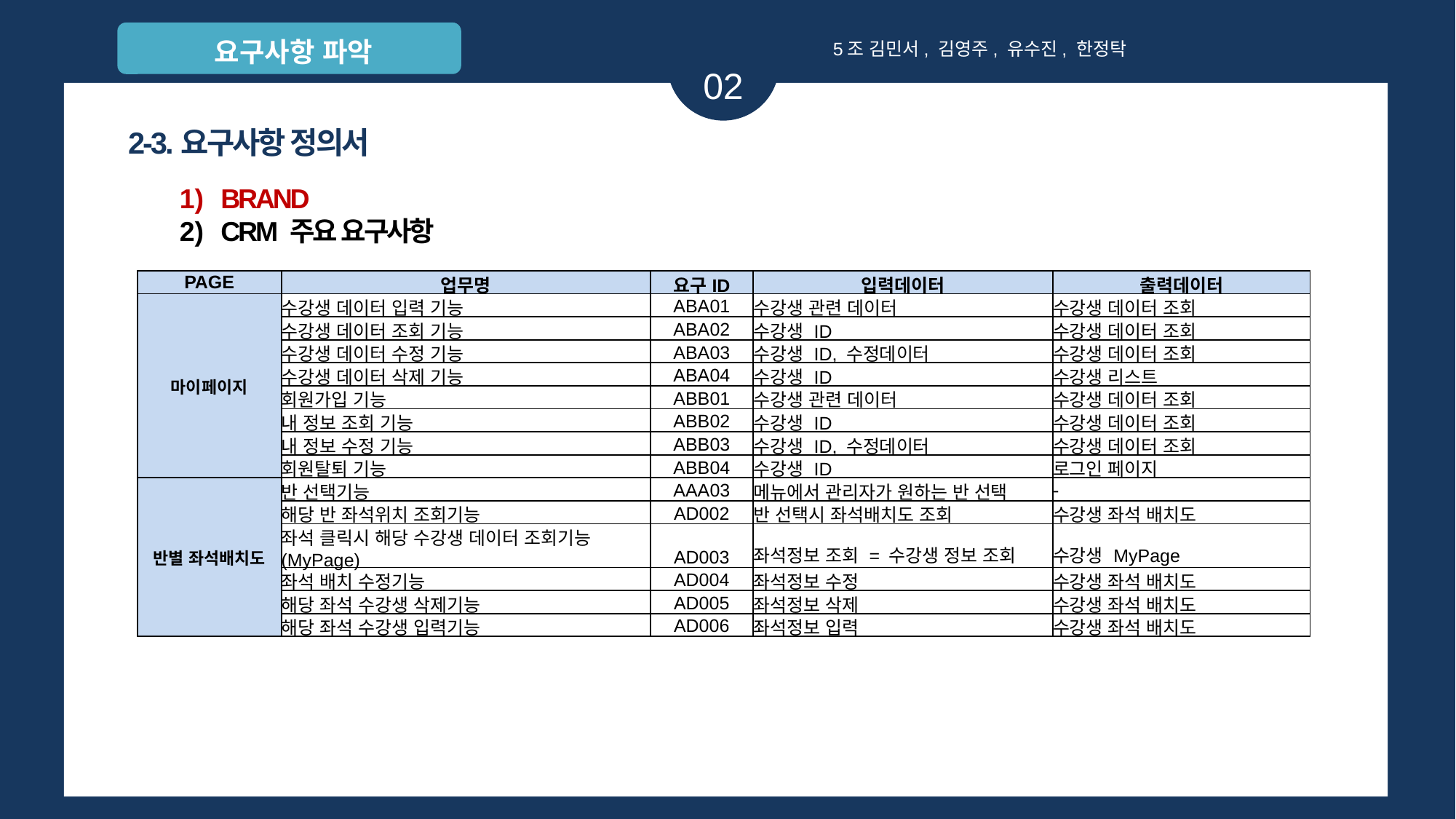

요구사항 파악
분석
5조 김민서, 김영주, 유수진, 한정탁
02

2-3.요구사항 정의서
“민희블로그”는 심플한 피피티를 얻을 수 있는 좋은 블로그 이다.
BRAND
CRM 주요 요구사항

소제목
내용을 입력하세요
| PAGE | 업무명 | 요구ID | 입력데이터 | 출력데이터 |
| --- | --- | --- | --- | --- |
| 마이페이지 | 수강생 데이터 입력 기능 | ABA01 | 수강생 관련 데이터 | 수강생 데이터 조회 |
|  | 수강생 데이터 조회 기능 | ABA02 | 수강생 ID | 수강생 데이터 조회 |
|  | 수강생 데이터 수정 기능 | ABA03 | 수강생 ID, 수정데이터 | 수강생 데이터 조회 |
|  | 수강생 데이터 삭제 기능 | ABA04 | 수강생 ID | 수강생 리스트 |
|  | 회원가입 기능 | ABB01 | 수강생 관련 데이터 | 수강생 데이터 조회 |
|  | 내 정보 조회 기능 | ABB02 | 수강생 ID | 수강생 데이터 조회 |
|  | 내 정보 수정 기능 | ABB03 | 수강생 ID, 수정데이터 | 수강생 데이터 조회 |
|  | 회원탈퇴 기능 | ABB04 | 수강생 ID | 로그인 페이지 |
| 반별 좌석배치도 | 반 선택기능 | AAA03 | 메뉴에서 관리자가 원하는 반 선택 | - |
|  | 해당 반 좌석위치 조회기능 | AD002 | 반 선택시 좌석배치도 조회 | 수강생 좌석 배치도 |
|  | 좌석 클릭시 해당 수강생 데이터 조회기능(MyPage) | AD003 | 좌석정보 조회 = 수강생 정보 조회 | 수강생 MyPage |
|  | 좌석 배치 수정기능 | AD004 | 좌석정보 수정 | 수강생 좌석 배치도 |
|  | 해당 좌석 수강생 삭제기능 | AD005 | 좌석정보 삭제 | 수강생 좌석 배치도 |
|  | 해당 좌석 수강생 입력기능 | AD006 | 좌석정보 입력 | 수강생 좌석 배치도 |

소제목
내용을 입력하세요
http://minheeblog.tistory.com/category/PPT
예)
내용을 입력하세요
내용을 입력하세요
내용을 입력하세요
심플한피피티의 목표
그냥 최대한 단순하게 표현을 하도록 한다.
색은 4가지 이상을 사용하지 않는 것이  바람직하다고 생각한다.

| 구분 | 기능적 요구사항 | 비기능적 요구사항 |
| --- | --- | --- |
| 개념 | 시스템이 제공하는 기능, 서비스에 대한 요구사항 | 시스템이 수행하는 기능 이외의 사항, 시스템 구축에 대한 제약사항에 관한 요구사항 |
| 도출방법 | 특정 입력에 대해 시스템이 어떻게 반응 / 동작  하는지 기술 | 시스템이 준수해야할 제약조건과 품질 속성에 관련하여 시스템이 갖춰야할 사항 기술 |
| 특성 | 기능성, 완전성, 일관성 | 신뢰성, 사용성, 효율성, 유지보수성, 이식성 |